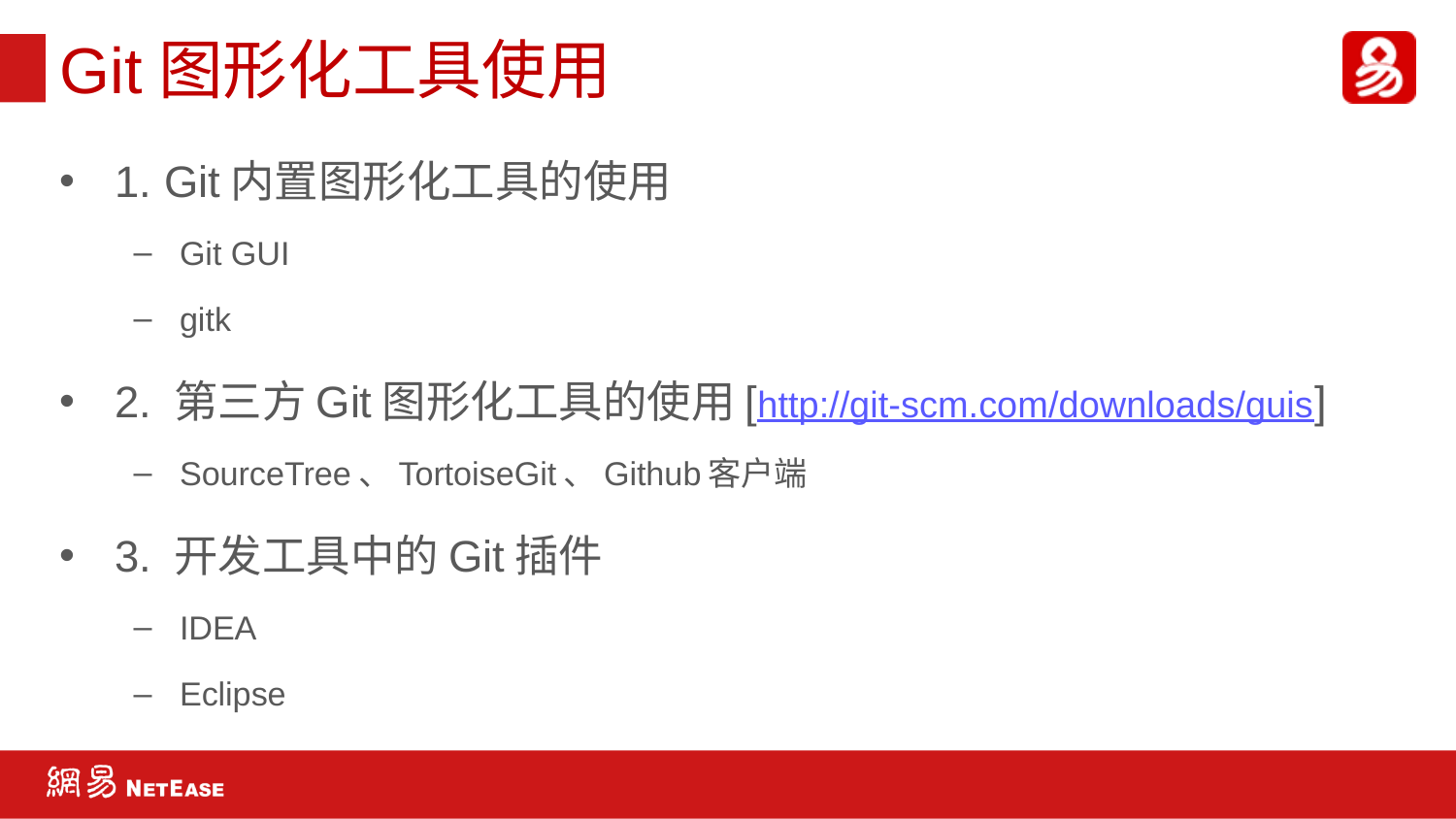

# Git图形化工具使用
1. Git内置图形化工具的使用
Git GUI
gitk
2. 第三方Git图形化工具的使用[http://git-scm.com/downloads/guis]
SourceTree、TortoiseGit、Github客户端
3. 开发工具中的Git插件
IDEA
Eclipse